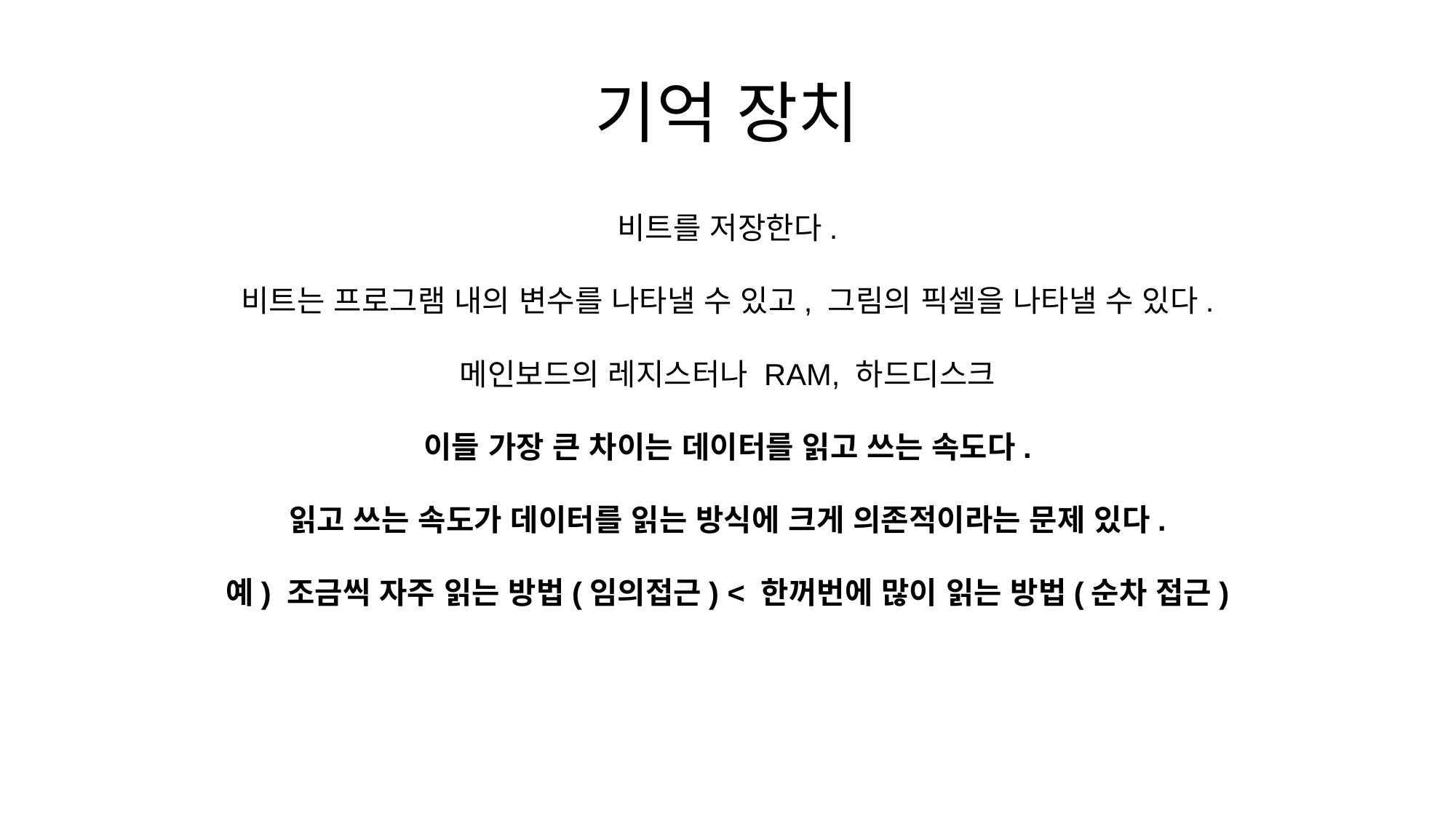

기억 장치
비트를 저장한다.

비트는 프로그램 내의 변수를 나타낼 수 있고, 그림의 픽셀을 나타낼 수 있다.

메인보드의 레지스터나 RAM, 하드디스크

이들 가장 큰 차이는 데이터를 읽고 쓰는 속도다.

읽고 쓰는 속도가 데이터를 읽는 방식에 크게 의존적이라는 문제 있다.

예) 조금씩 자주 읽는 방법(임의접근) < 한꺼번에 많이 읽는 방법(순차 접근)